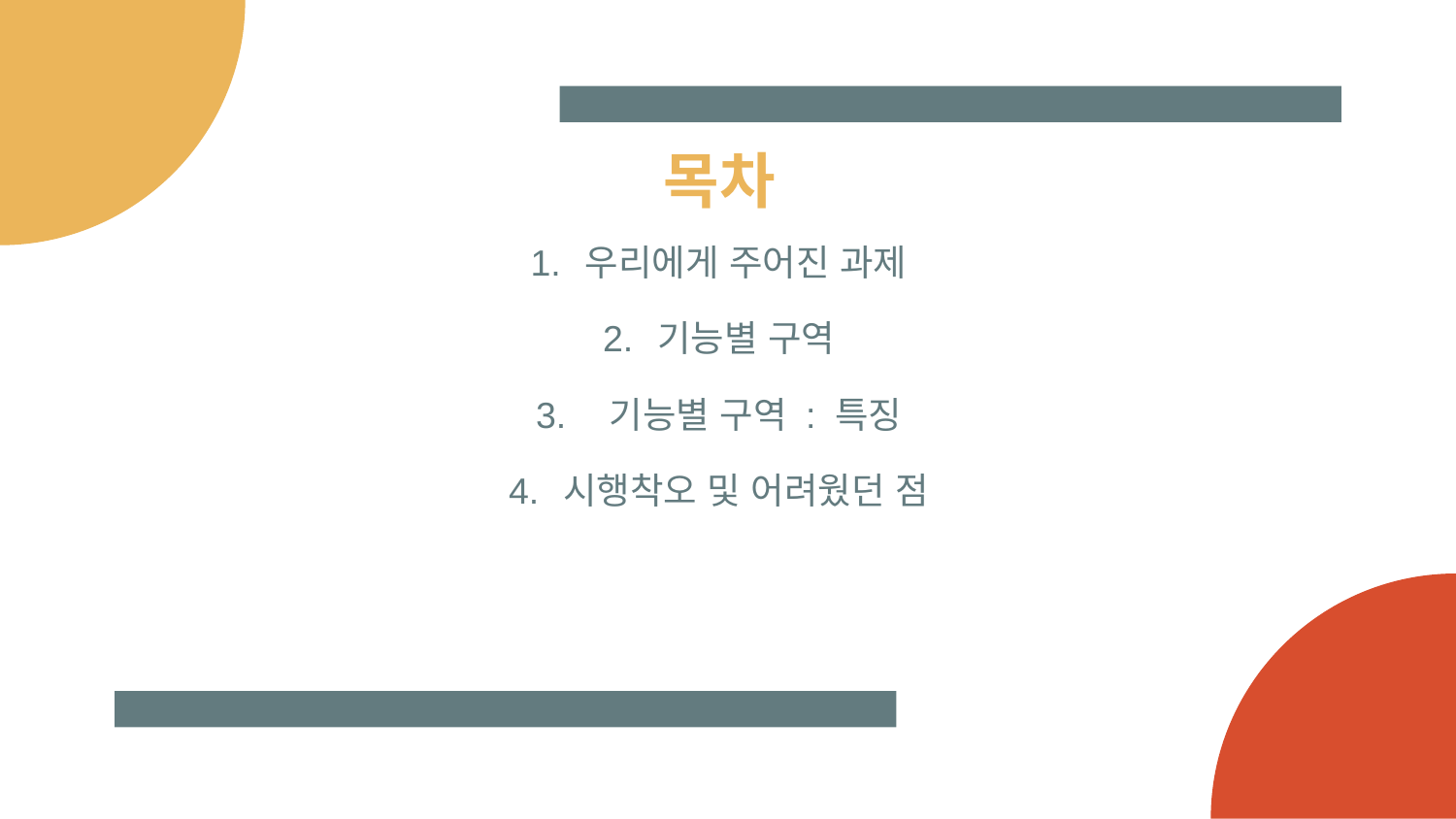

목차
우리에게 주어진 과제
기능별 구역
 기능별 구역 : 특징
시행착오 및 어려웠던 점